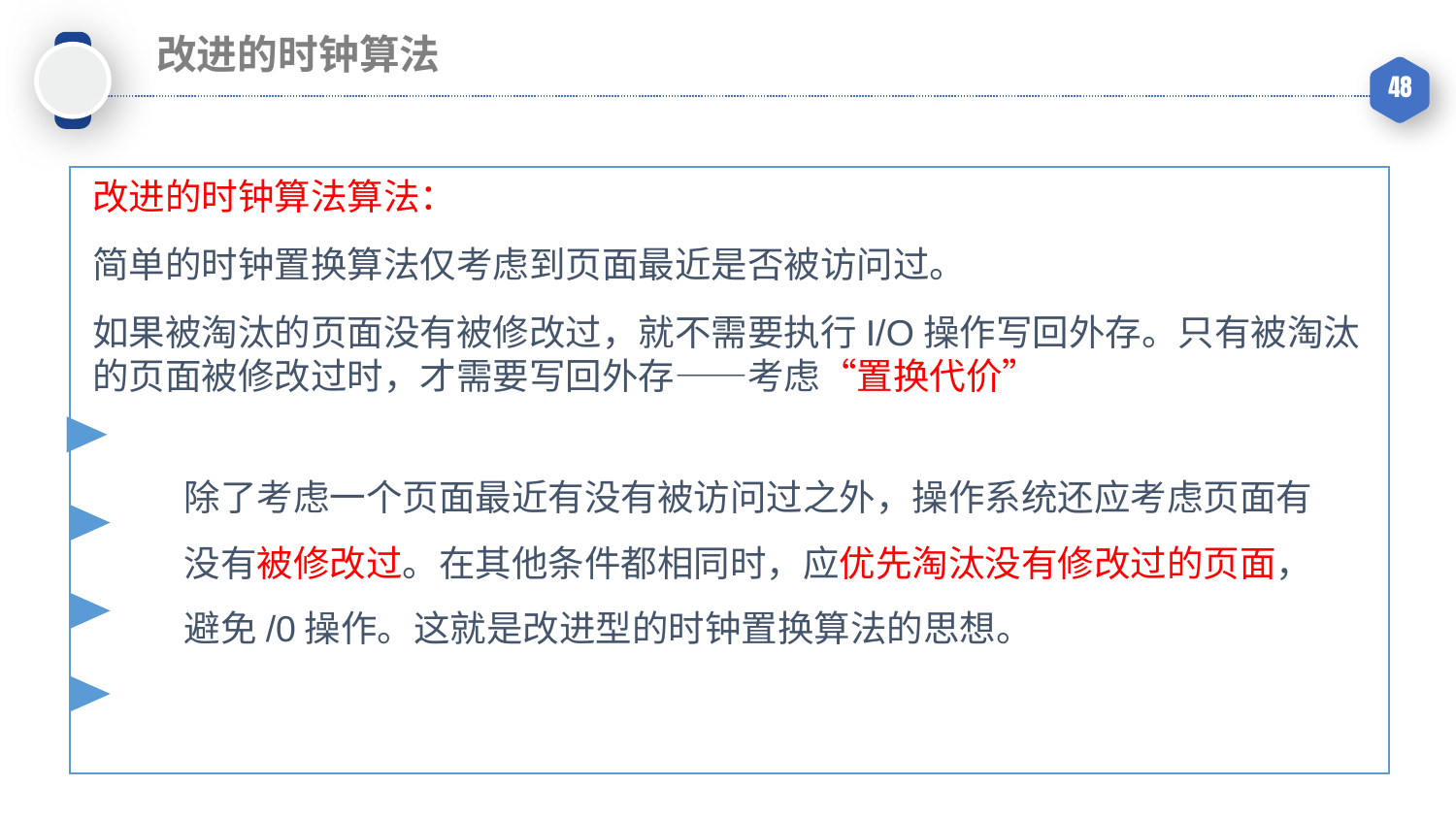

改进的时钟算法

改进的时钟算法算法：
简单的时钟置换算法仅考虑到页面最近是否被访问过。
如果被淘汰的页面没有被修改过，就不需要执行I/O操作写回外存。只有被淘汰的页面被修改过时，才需要写回外存——考虑“置换代价”
除了考虑一个页面最近有没有被访问过之外，操作系统还应考虑页面有没有被修改过。在其他条件都相同时，应优先淘汰没有修改过的页面，避免/0操作。这就是改进型的时钟置换算法的思想。